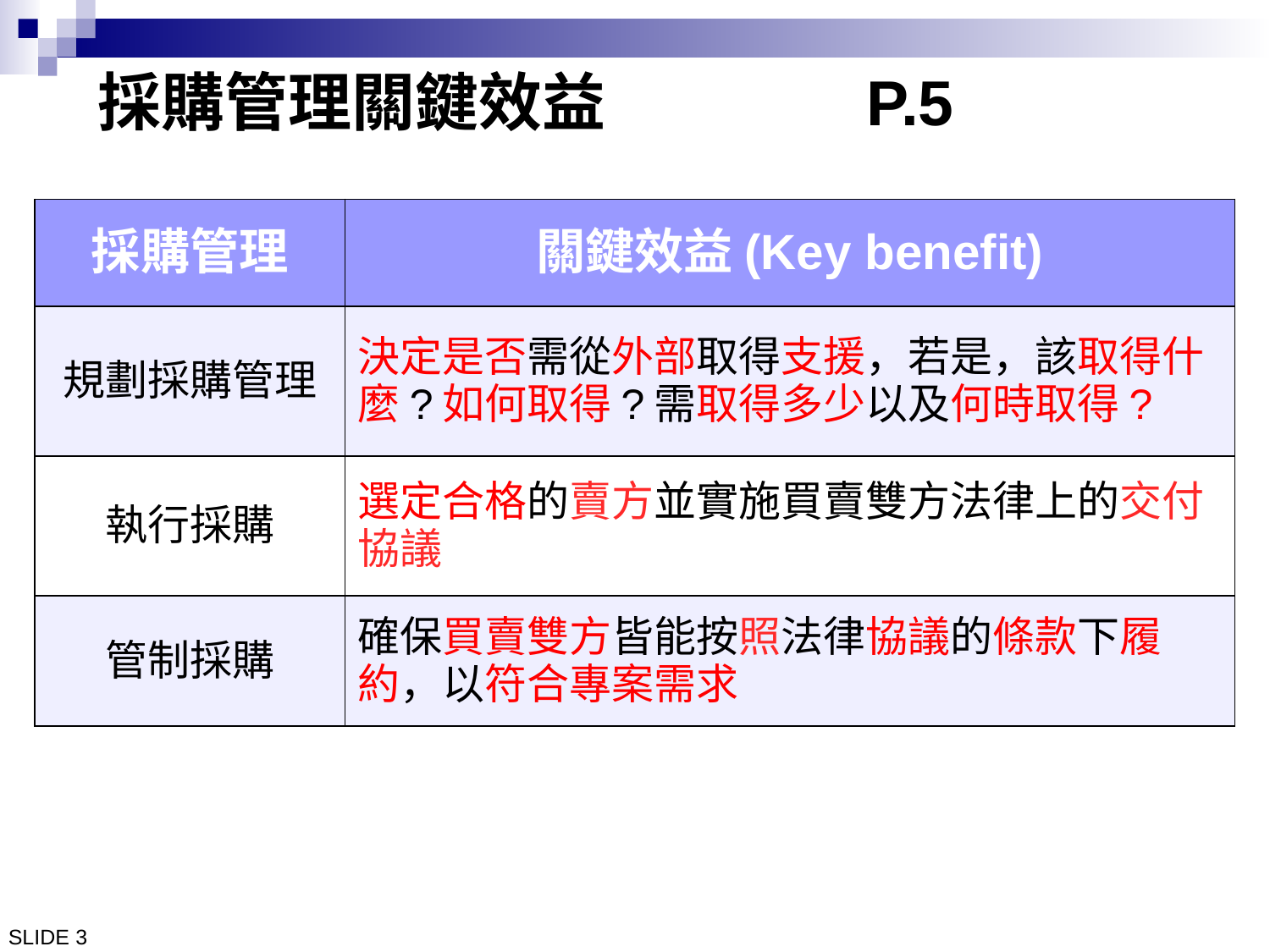

# 採購管理關鍵效益              P.5
| 採購管理 | 關鍵效益(Key benefit) |
| --- | --- |
| 規劃採購管理 | 決定是否需從外部取得支援，若是，該取得什麼?如何取得?需取得多少以及何時取得? |
| 執行採購 | 選定合格的賣方並實施買賣雙方法律上的交付協議 |
| 管制採購 | 確保買賣雙方皆能按照法律協議的條款下履約，以符合專案需求 |
SLIDE 3